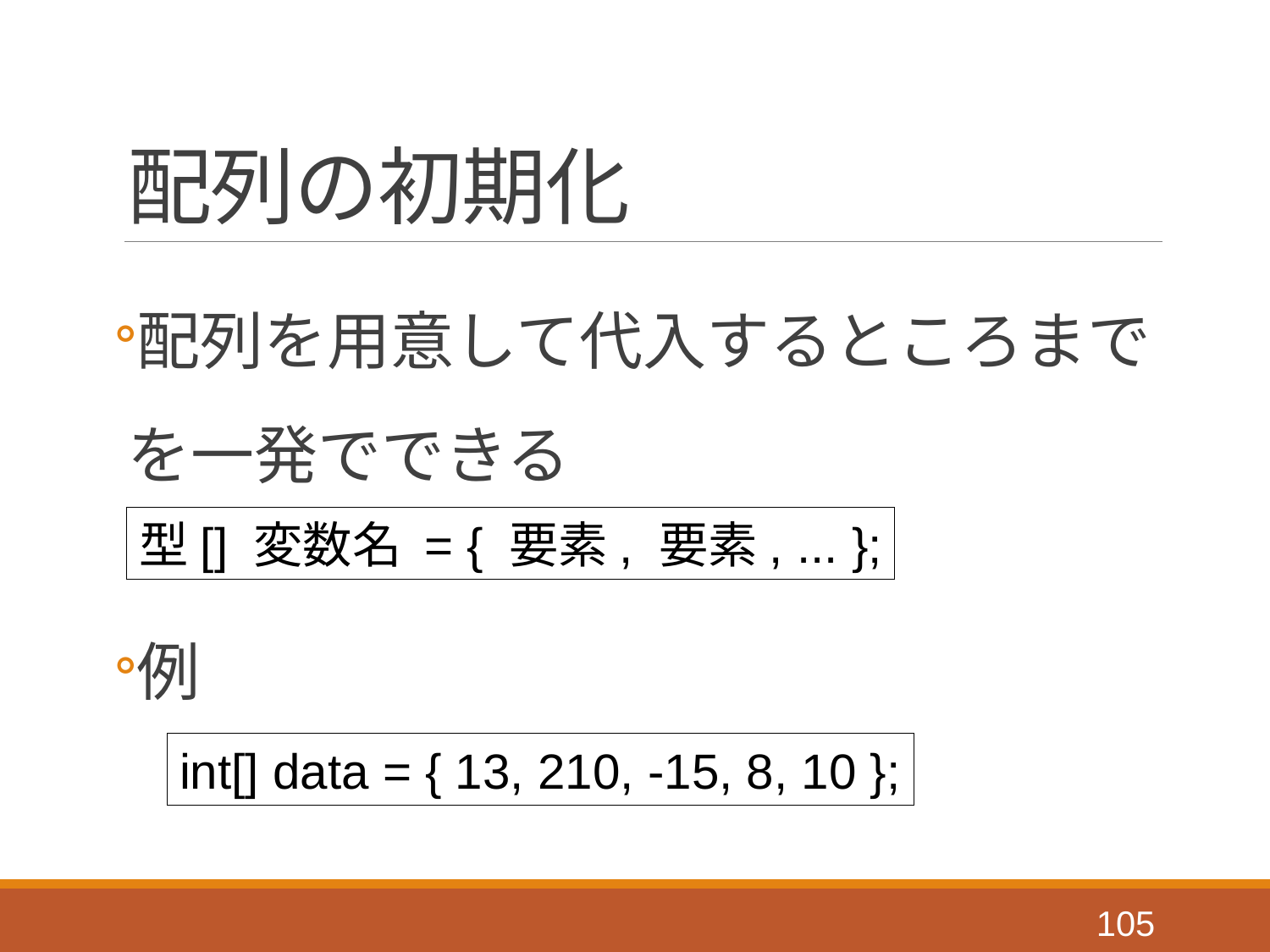

# 配列の初期化
配列を用意して代入するところまでを一発でできる

例

型[] 変数名 = { 要素, 要素, ... };
int[] data = { 13, 210, -15, 8, 10 };
105